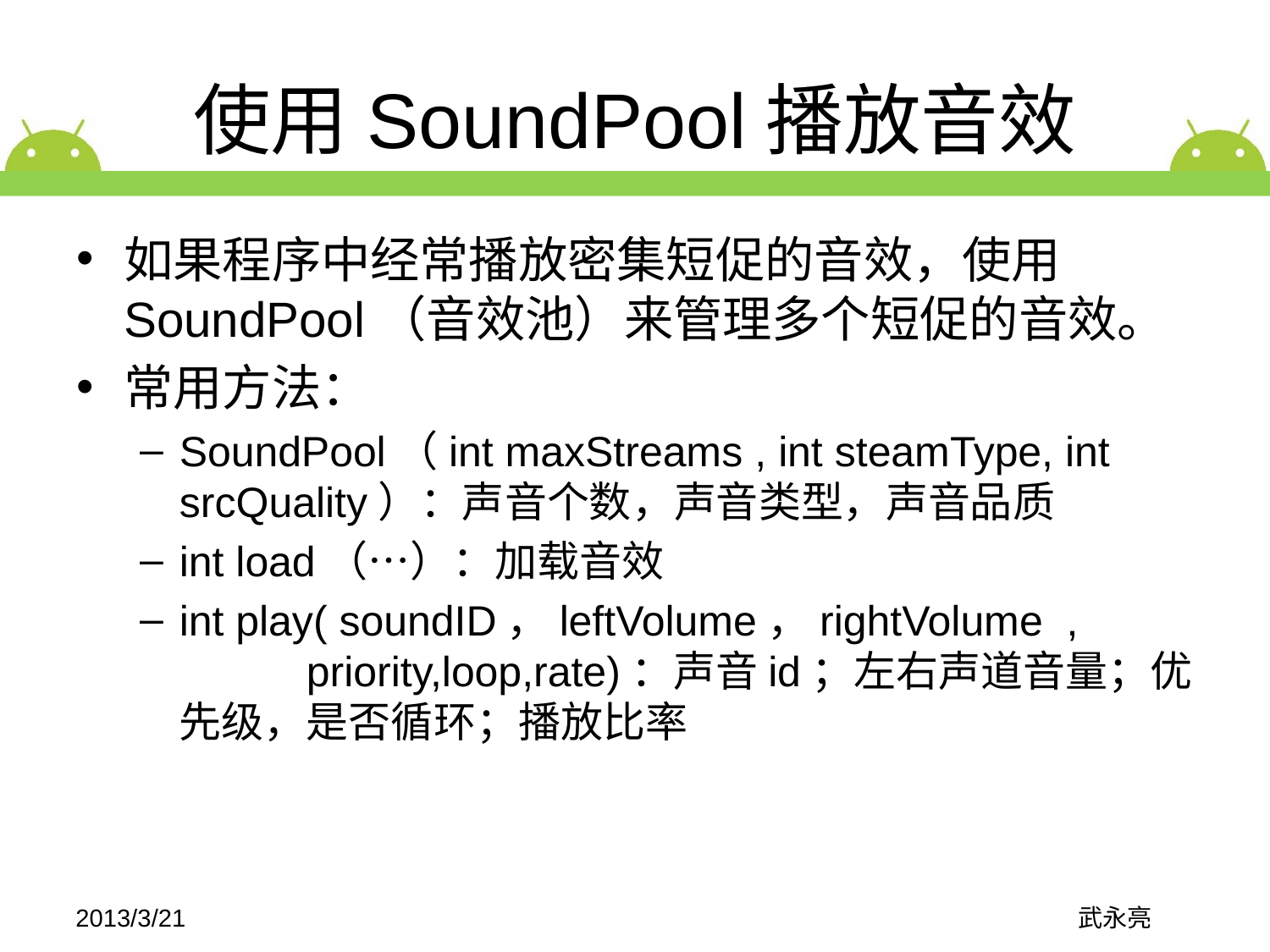

# 使用SoundPool播放音效
如果程序中经常播放密集短促的音效，使用SoundPool（音效池）来管理多个短促的音效。
常用方法：
SoundPool（int maxStreams , int steamType, int srcQuality）：声音个数，声音类型，声音品质
int load（…）：加载音效
int play( soundID，leftVolume，rightVolume  ,	priority,loop,rate)：声音id；左右声道音量；优先级，是否循环；播放比率